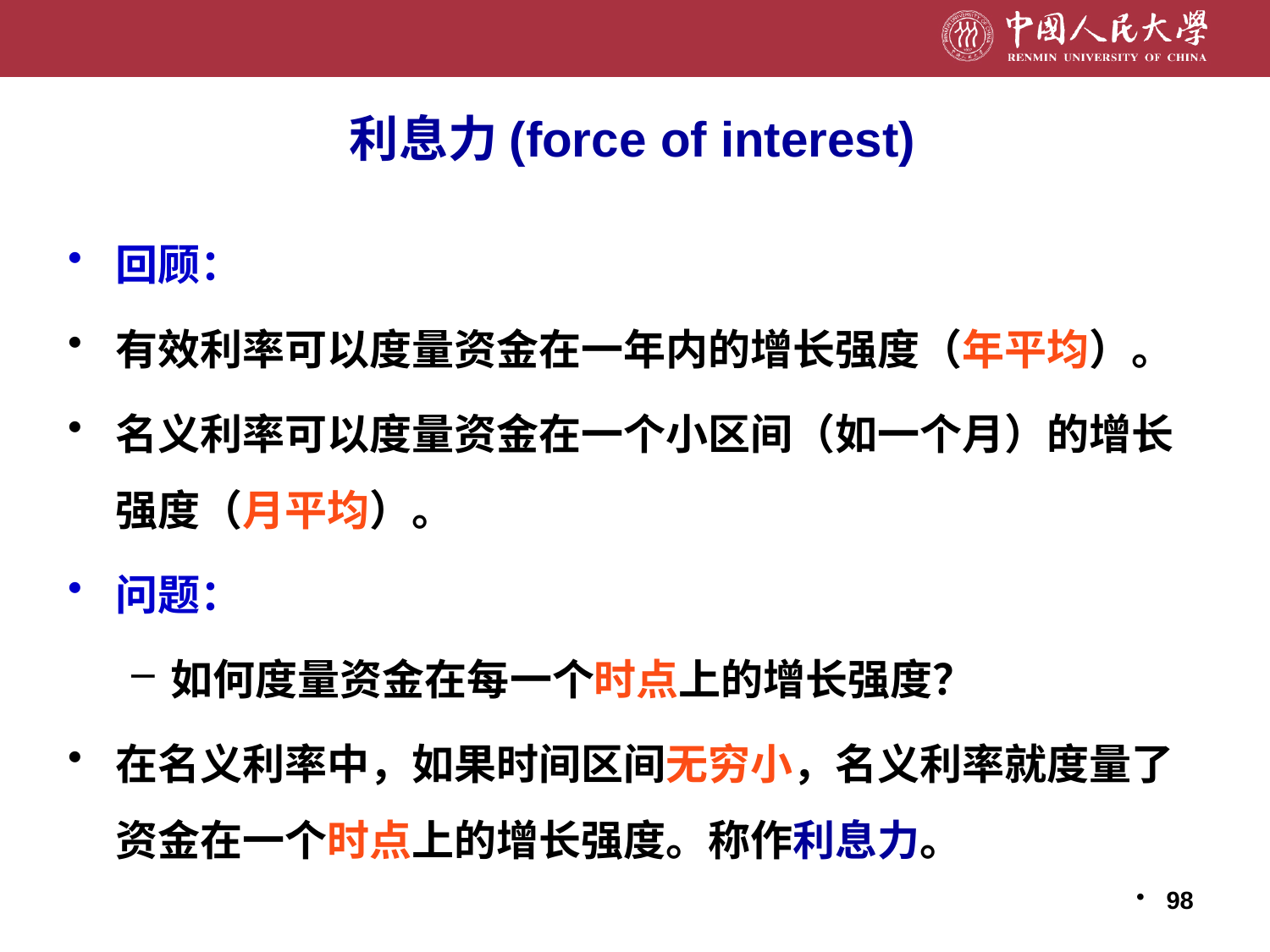

# 利息力(force of interest)
回顾：
有效利率可以度量资金在一年内的增长强度（年平均）。
名义利率可以度量资金在一个小区间（如一个月）的增长强度（月平均）。
问题：
如何度量资金在每一个时点上的增长强度？
在名义利率中，如果时间区间无穷小，名义利率就度量了资金在一个时点上的增长强度。称作利息力。
98